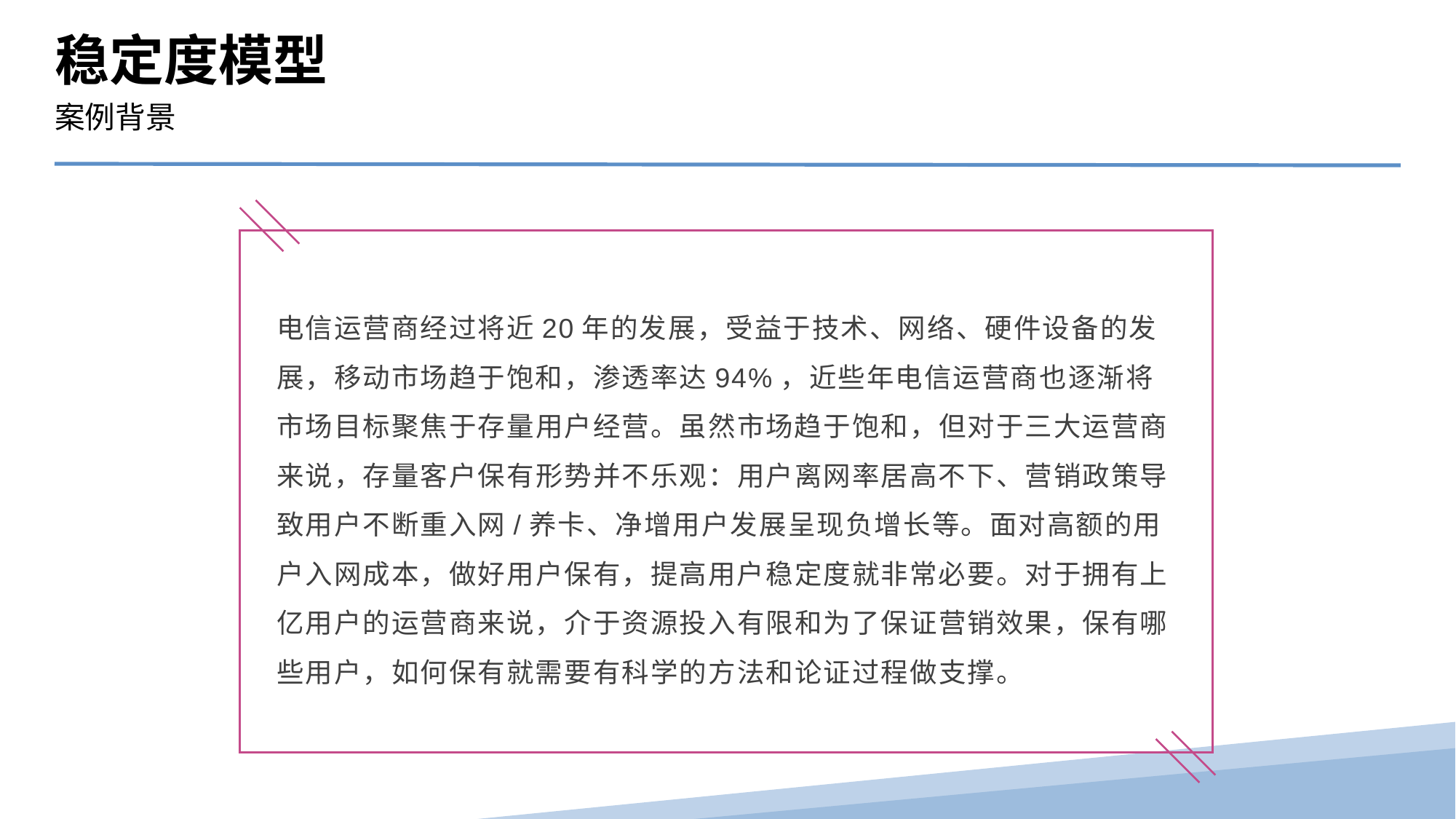

稳定度模型
案例背景

电信运营商经过将近20年的发展，受益于技术、网络、硬件设备的发展，移动市场趋于饱和，渗透率达94%，近些年电信运营商也逐渐将市场目标聚焦于存量用户经营。虽然市场趋于饱和，但对于三大运营商来说，存量客户保有形势并不乐观：用户离网率居高不下、营销政策导致用户不断重入网/养卡、净增用户发展呈现负增长等。面对高额的用户入网成本，做好用户保有，提高用户稳定度就非常必要。对于拥有上亿用户的运营商来说，介于资源投入有限和为了保证营销效果，保有哪些用户，如何保有就需要有科学的方法和论证过程做支撑。